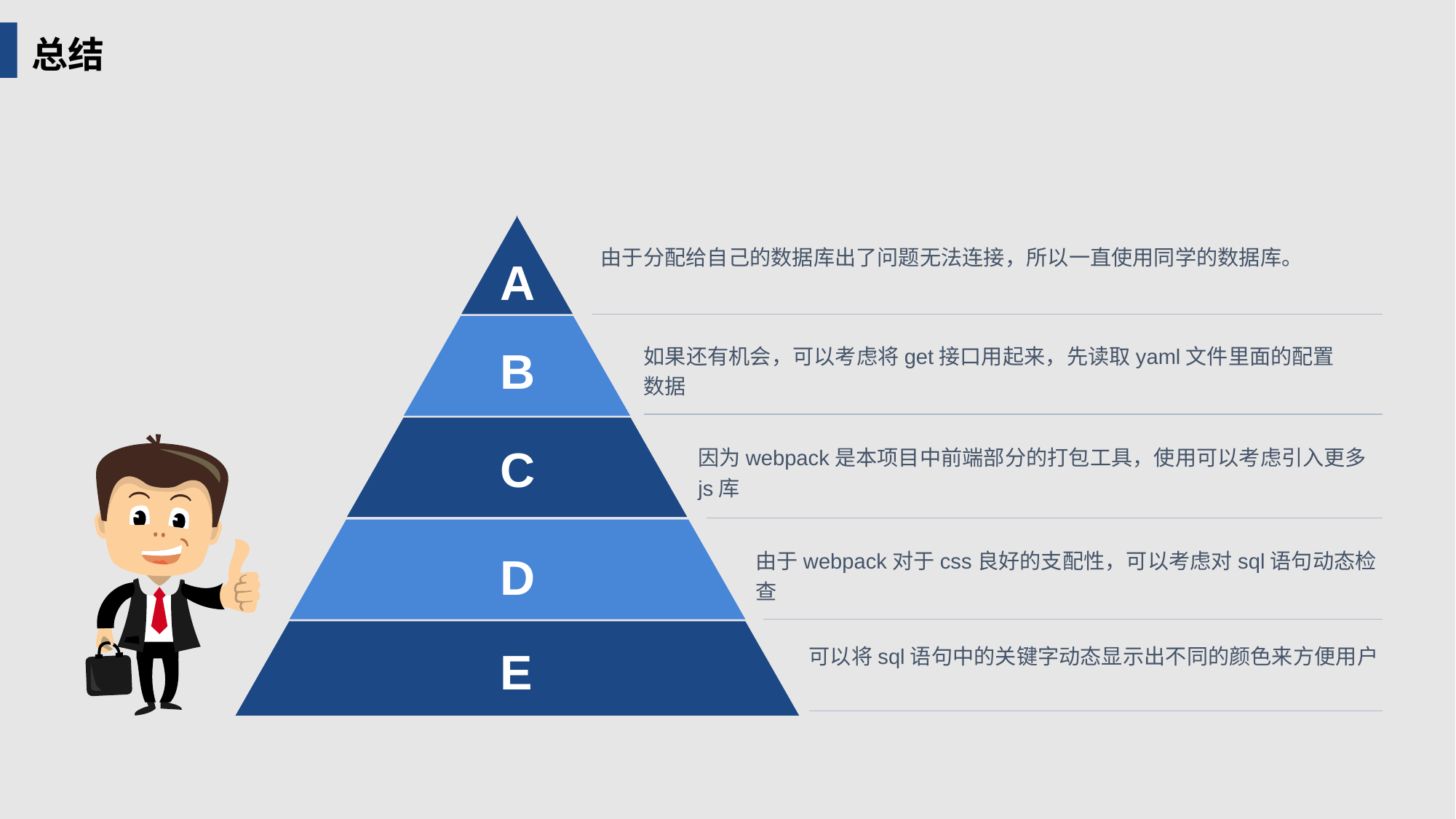

总结

由于分配给自己的数据库出了问题无法连接，所以一直使用同学的数据库。
A

B
如果还有机会，可以考虑将get接口用起来，先读取yaml文件里面的配置数据

C
因为webpack是本项目中前端部分的打包工具，使用可以考虑引入更多js库

D
由于webpack对于css良好的支配性，可以考虑对sql语句动态检查

E
可以将sql语句中的关键字动态显示出不同的颜色来方便用户